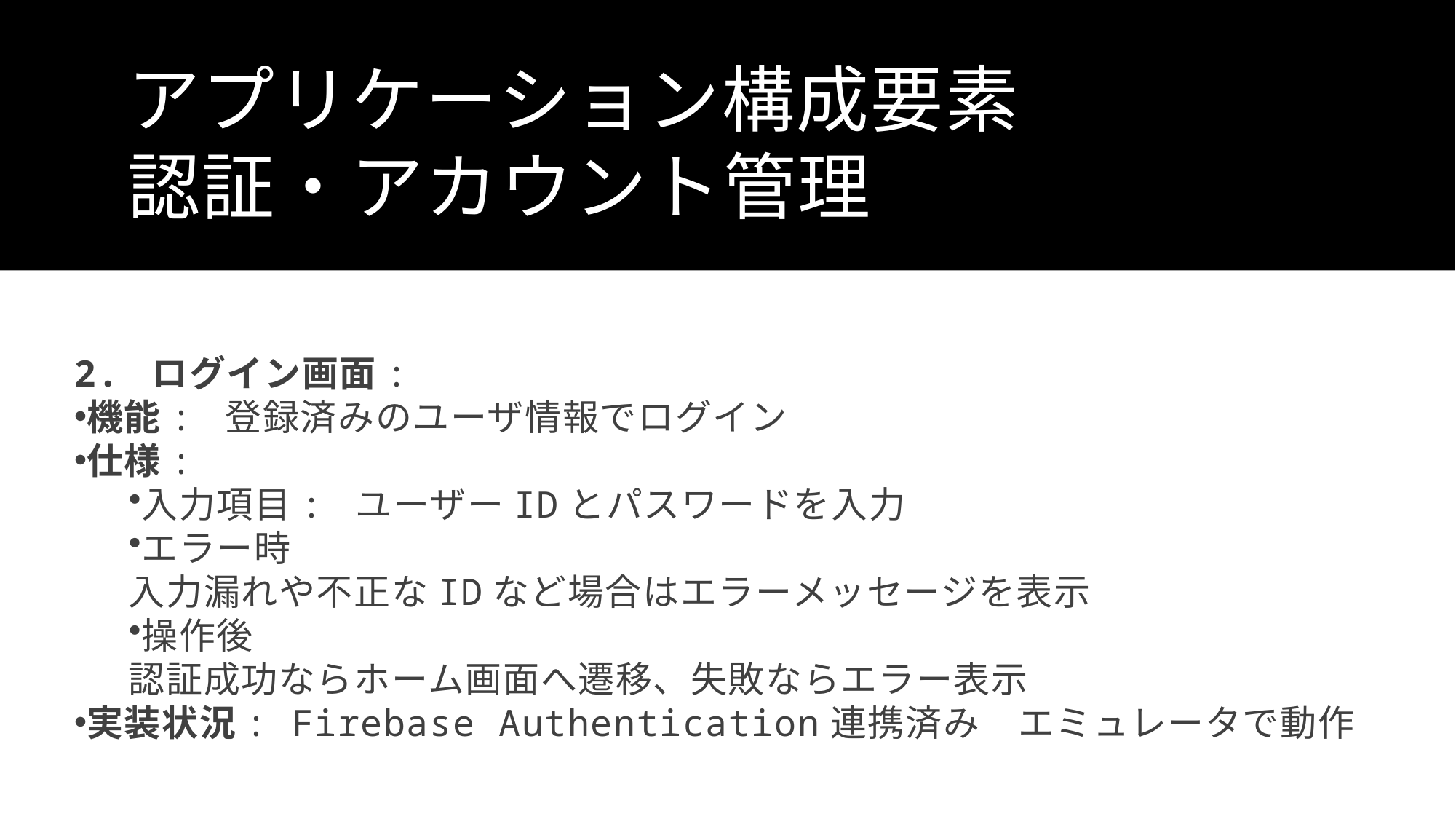

# アプリケーション構成要素 認証・アカウント管理
2. ログイン画面:
機能: 登録済みのユーザ情報でログイン
仕様:
入力項目: ユーザーIDとパスワードを入力
エラー時
入力漏れや不正なIDなど場合はエラーメッセージを表示
操作後
認証成功ならホーム画面へ遷移、失敗ならエラー表示
実装状況: Firebase Authentication連携済み　エミュレータで動作